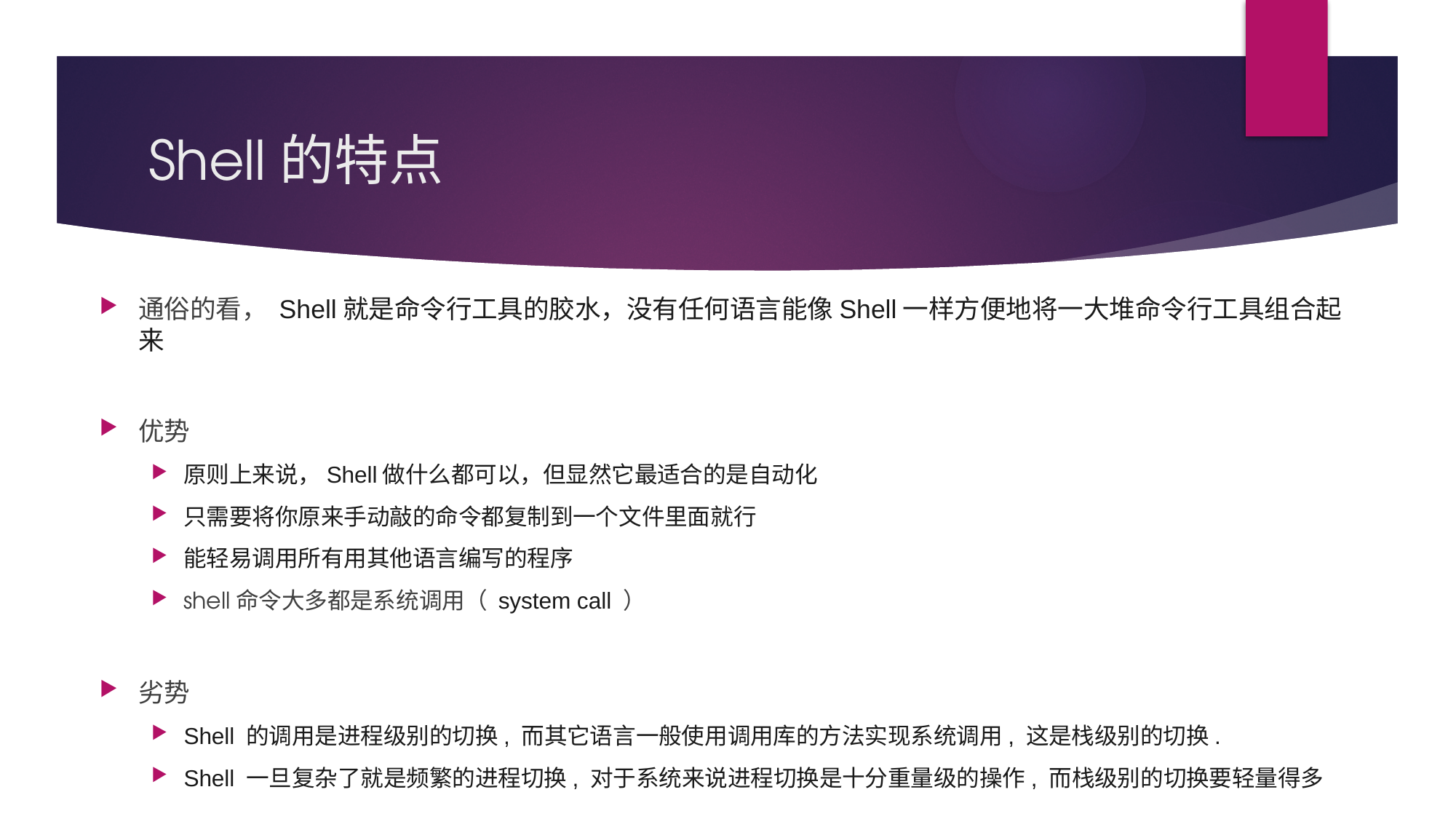

# Shell的特点
通俗的看， Shell就是命令行工具的胶水，没有任何语言能像Shell一样方便地将一大堆命令行工具组合起来

优势
原则上来说，Shell做什么都可以，但显然它最适合的是自动化
只需要将你原来手动敲的命令都复制到一个文件里面就行
能轻易调用所有用其他语言编写的程序
shell命令大多都是系统调用（ system call ）

劣势
Shell 的调用是进程级别的切换, 而其它语言一般使用调用库的方法实现系统调用, 这是栈级别的切换.
Shell 一旦复杂了就是频繁的进程切换, 对于系统来说进程切换是十分重量级的操作, 而栈级别的切换要轻量得多